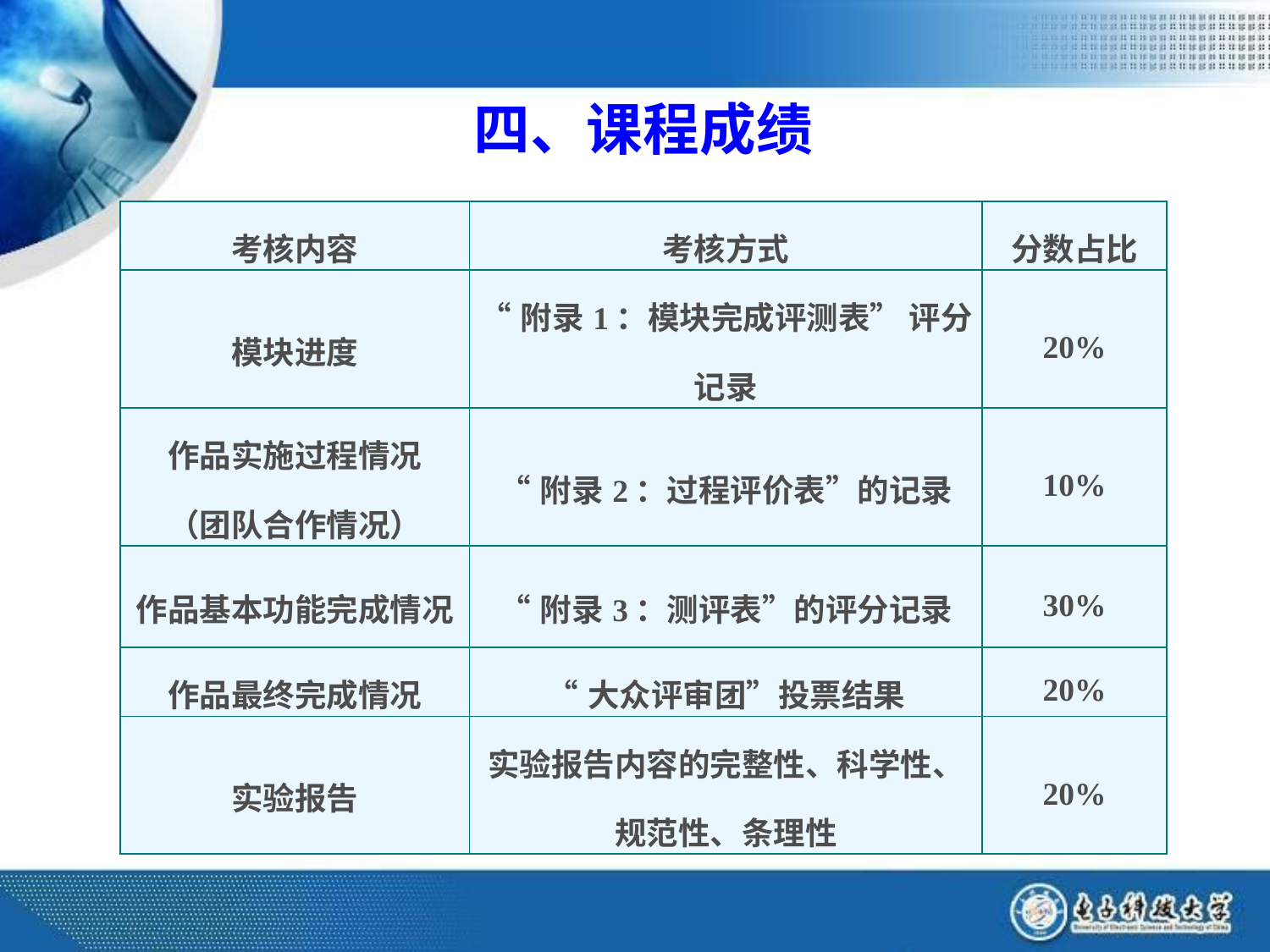

四、课程成绩
| 考核内容 | 考核方式 | 分数占比 |
| --- | --- | --- |
| 模块进度 | “附录1：模块完成评测表” 评分记录 | 20% |
| 作品实施过程情况 （团队合作情况） | “附录2：过程评价表”的记录 | 10% |
| 作品基本功能完成情况 | “附录3：测评表”的评分记录 | 30% |
| 作品最终完成情况 | “大众评审团”投票结果 | 20% |
| 实验报告 | 实验报告内容的完整性、科学性、规范性、条理性 | 20% |